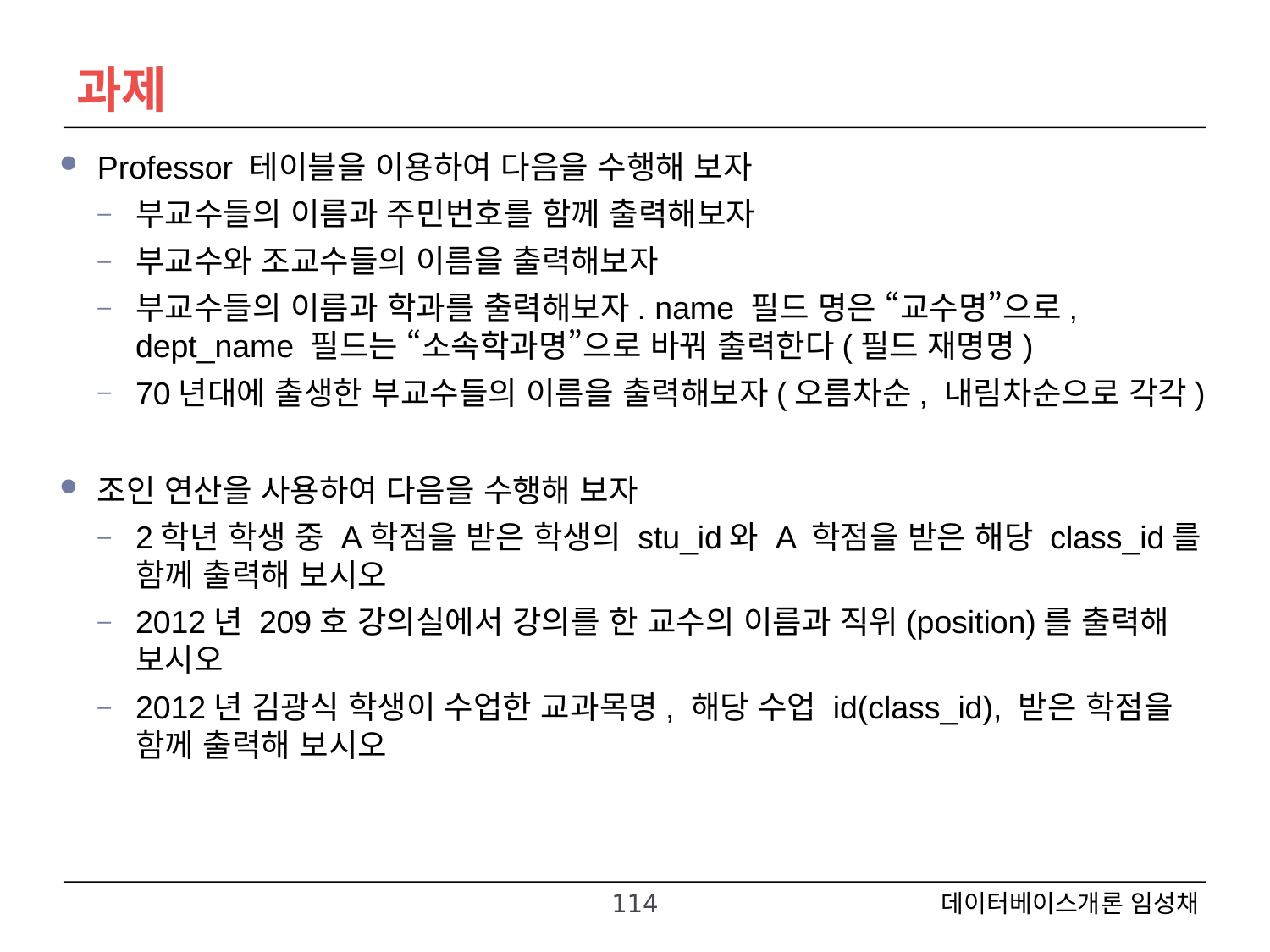

# 과제
Professor 테이블을 이용하여 다음을 수행해 보자
부교수들의 이름과 주민번호를 함께 출력해보자
부교수와 조교수들의 이름을 출력해보자
부교수들의 이름과 학과를 출력해보자. name 필드 명은 “교수명”으로, dept_name 필드는 “소속학과명”으로 바꿔 출력한다(필드 재명명)
70년대에 출생한 부교수들의 이름을 출력해보자(오름차순, 내림차순으로 각각)

조인 연산을 사용하여 다음을 수행해 보자
2학년 학생 중 A학점을 받은 학생의 stu_id와 A 학점을 받은 해당 class_id를 함께 출력해 보시오
2012년 209호 강의실에서 강의를 한 교수의 이름과 직위(position)를 출력해 보시오
2012년 김광식 학생이 수업한 교과목명, 해당 수업 id(class_id), 받은 학점을 함께 출력해 보시오

114
데이터베이스개론 임성채